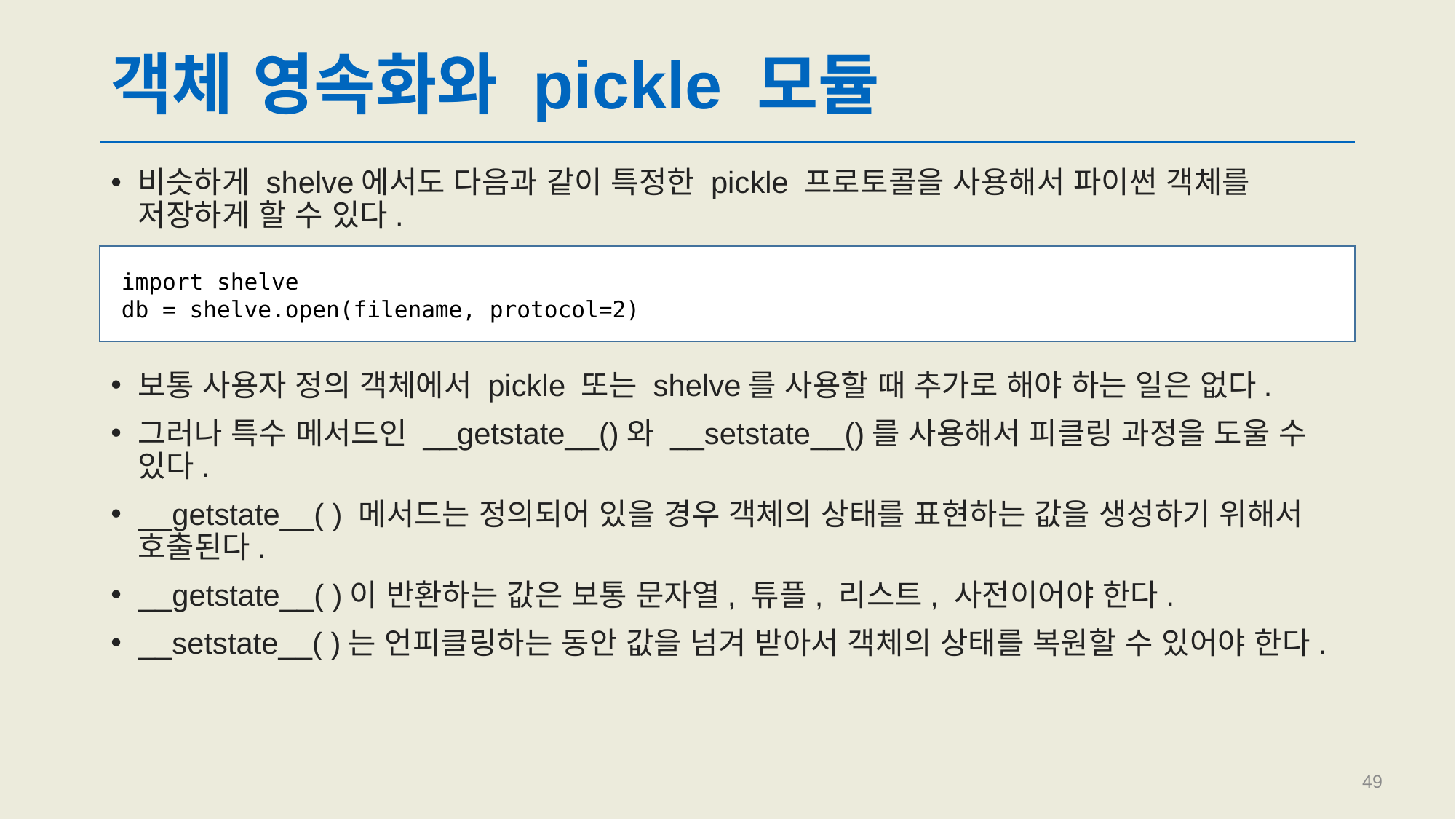

# 객체 영속화와 pickle 모듈
비슷하게 shelve에서도 다음과 같이 특정한 pickle 프로토콜을 사용해서 파이썬 객체를 저장하게 할 수 있다.
import shelve
db = shelve.open(filename, protocol=2)
보통 사용자 정의 객체에서 pickle 또는 shelve를 사용할 때 추가로 해야 하는 일은 없다.
그러나 특수 메서드인 __getstate__()와 __setstate__()를 사용해서 피클링 과정을 도울 수 있다.
__getstate__( ) 메서드는 정의되어 있을 경우 객체의 상태를 표현하는 값을 생성하기 위해서 호출된다.
__getstate__( )이 반환하는 값은 보통 문자열, 튜플, 리스트, 사전이어야 한다.
__setstate__( )는 언피클링하는 동안 값을 넘겨 받아서 객체의 상태를 복원할 수 있어야 한다.
49